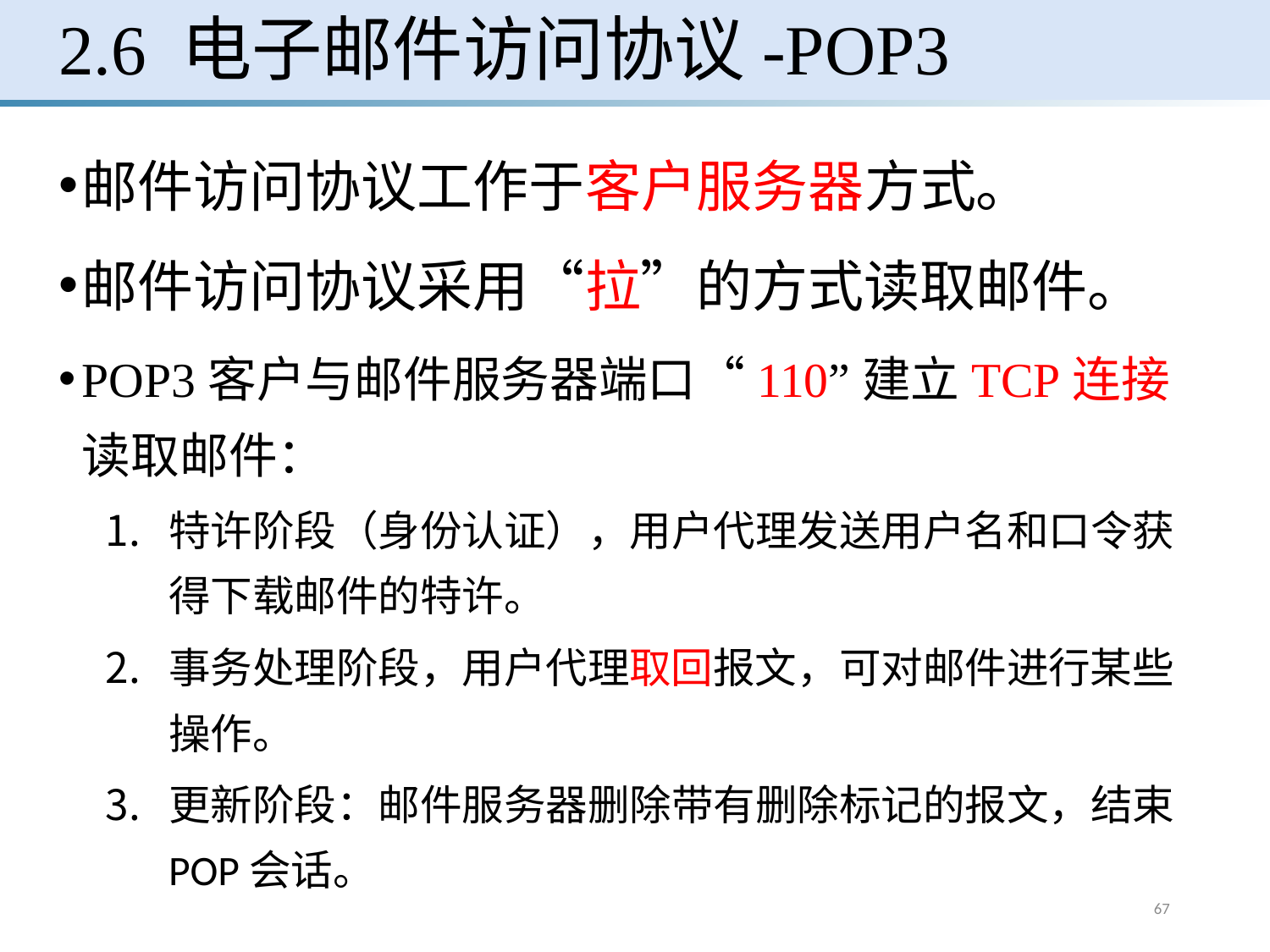

# 2.6 电子邮件访问协议-POP3
邮件访问协议工作于客户服务器方式。
邮件访问协议采用“拉”的方式读取邮件。
POP3客户与邮件服务器端口“110”建立TCP连接读取邮件：
特许阶段（身份认证），用户代理发送用户名和口令获得下载邮件的特许。
事务处理阶段，用户代理取回报文，可对邮件进行某些操作。
更新阶段：邮件服务器删除带有删除标记的报文，结束POP会话。
67